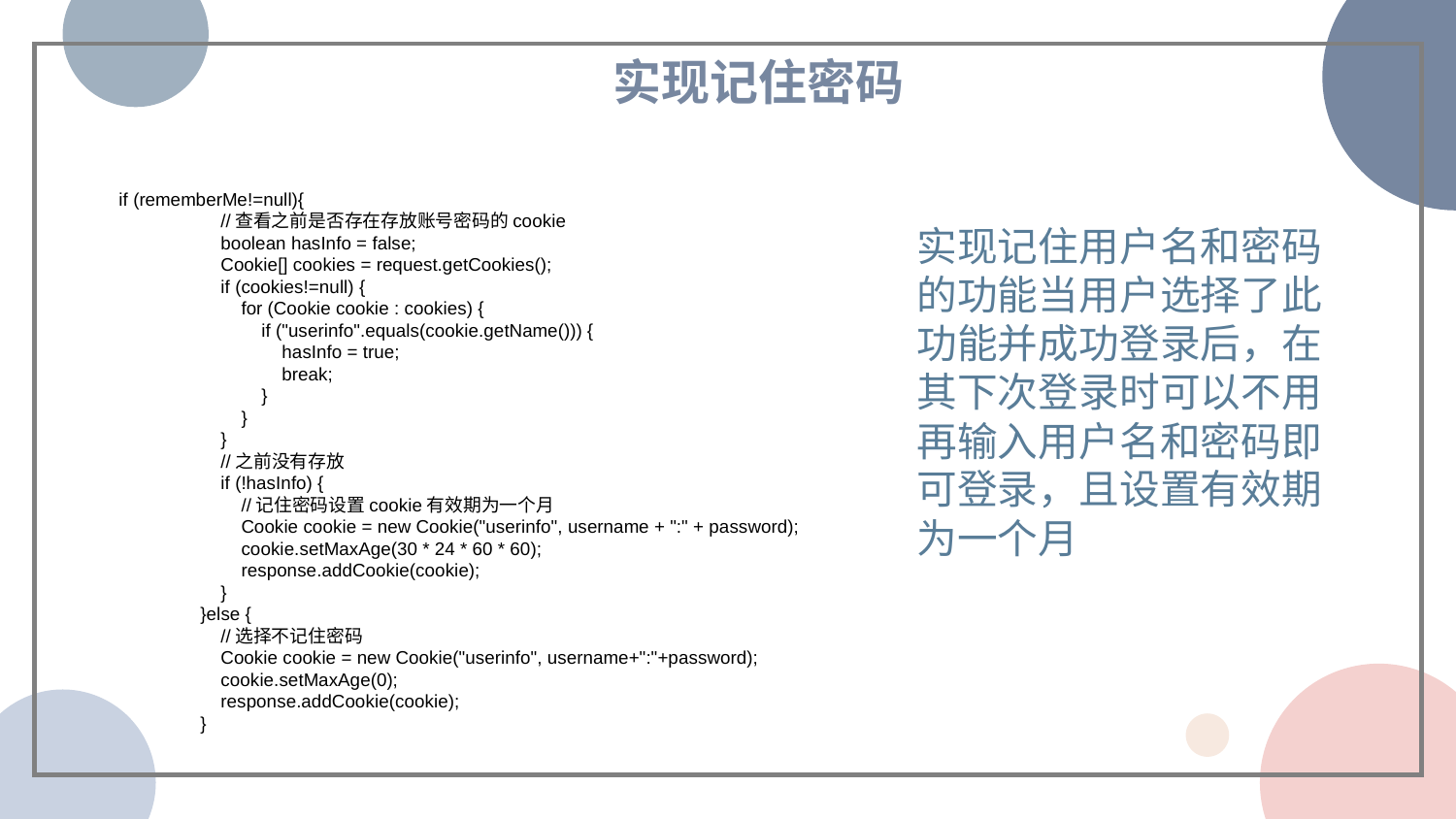

实现记住密码
if (rememberMe!=null){
                    //查看之前是否存在存放账号密码的cookie
                    boolean hasInfo = false;
                    Cookie[] cookies = request.getCookies();
                    if (cookies!=null) {
                        for (Cookie cookie : cookies) {
                            if ("userinfo".equals(cookie.getName())) {
                                hasInfo = true;
                                break;
                            }
                        }
                    }
                    //之前没有存放
                    if (!hasInfo) {
                        //记住密码设置cookie有效期为一个月
                        Cookie cookie = new Cookie("userinfo", username + ":" + password);
                        cookie.setMaxAge(30 * 24 * 60 * 60);
                        response.addCookie(cookie);
                    }
                }else {
                    //选择不记住密码
                    Cookie cookie = new Cookie("userinfo", username+":"+password);
                    cookie.setMaxAge(0);
                    response.addCookie(cookie);
                }
实现记住用户名和密码的功能当用户选择了此功能并成功登录后，在其下次登录时可以不用再输入用户名和密码即可登录，且设置有效期为一个月